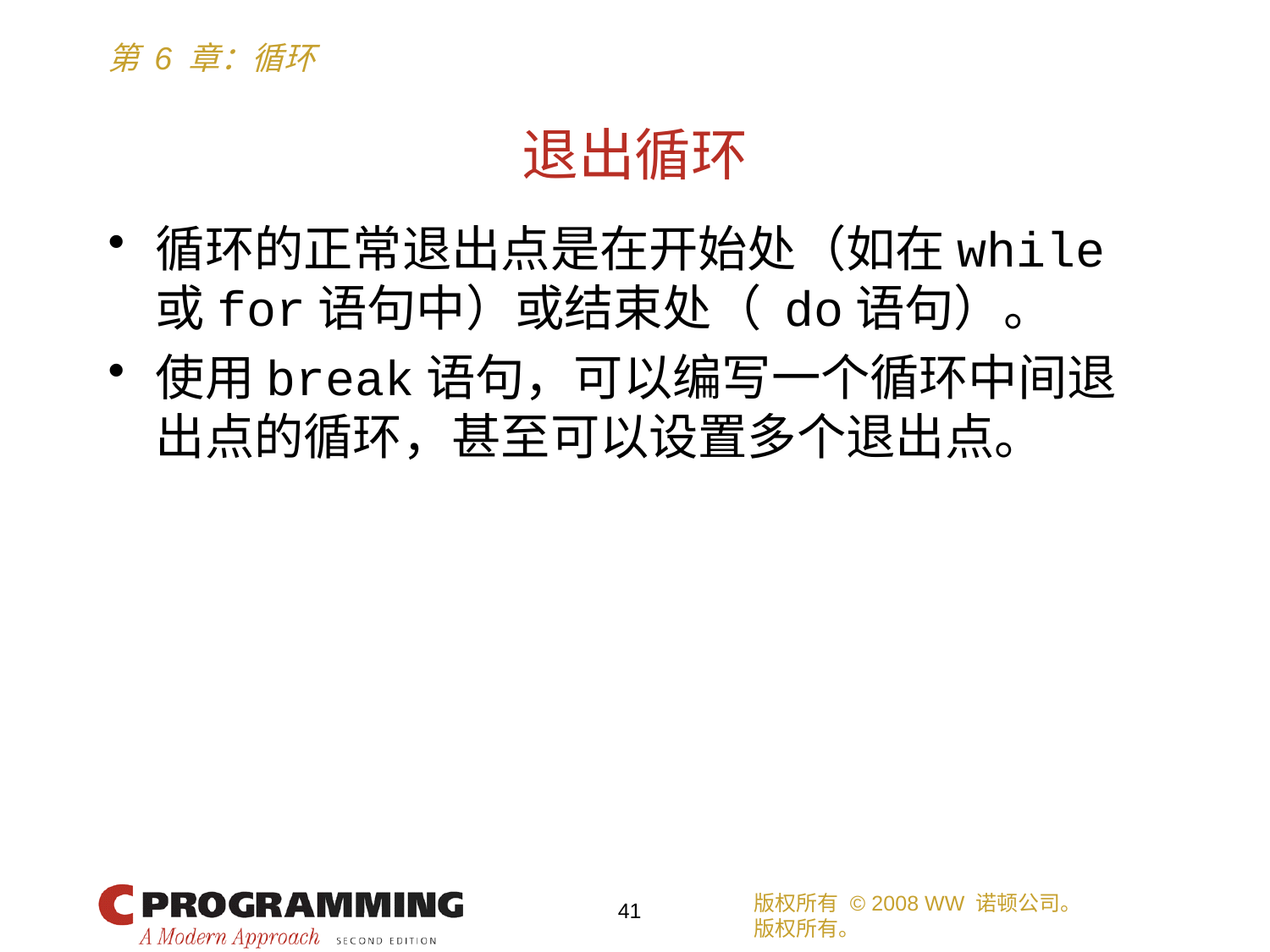

# 退出循环
循环的正常退出点是在开始处（如在while或for语句中）或结束处（ do语句）。
使用break语句，可以编写一个循环中间退出点的循环，甚至可以设置多个退出点。
版权所有 © 2008 WW 诺顿公司。
版权所有。
41